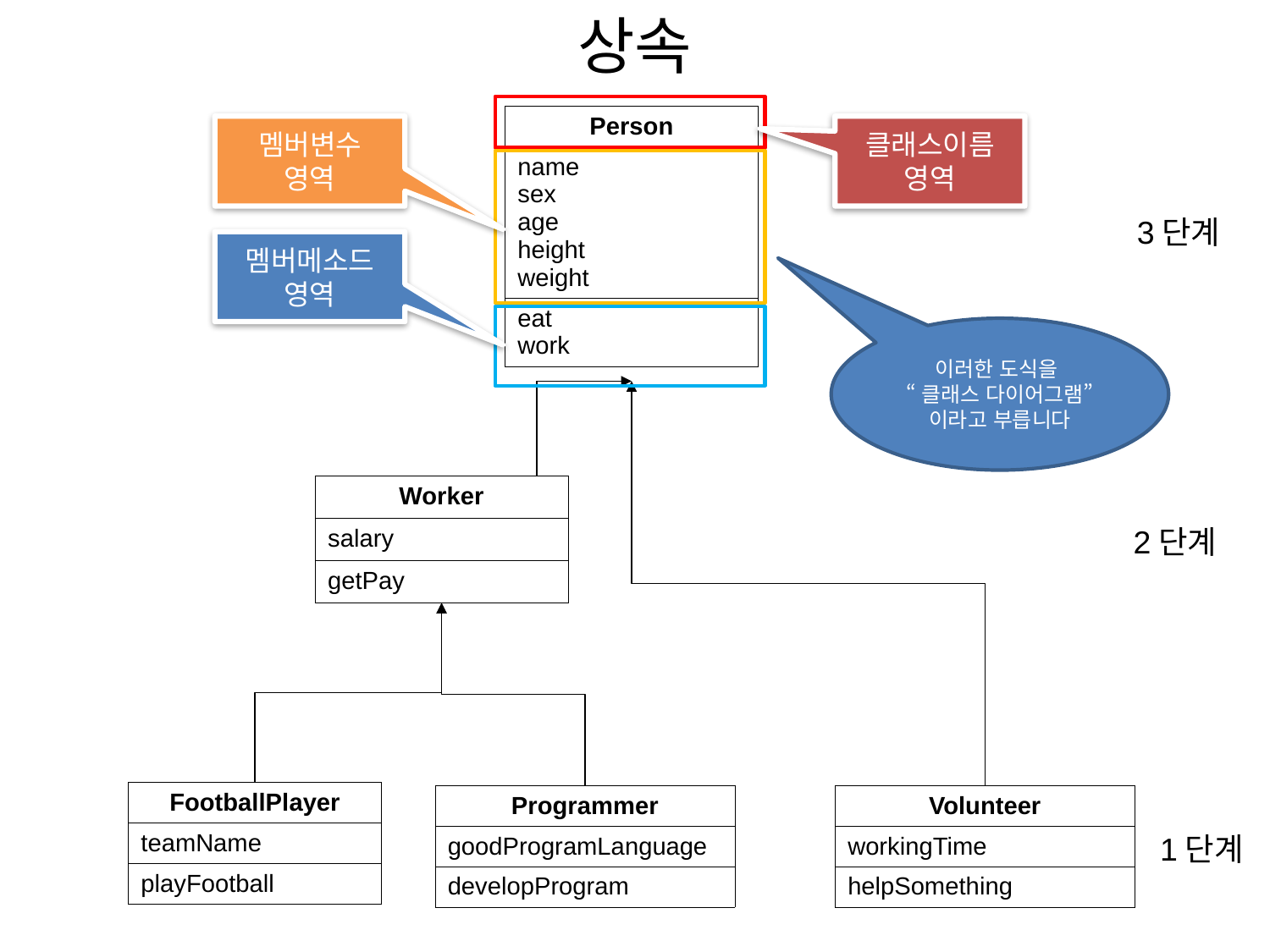

# 상속

| Person |
| --- |
| name sex age height weight |
| eat work |
멤버변수
영역
클래스이름
영역

3단계
멤버메소드
영역

이러한 도식을
“클래스 다이어그램”이라고 부릅니다
| Worker |
| --- |
| salary |
| getPay |
2단계
| FootballPlayer |
| --- |
| teamName |
| playFootball |
| Programmer |
| --- |
| goodProgramLanguage |
| developProgram |
| Volunteer |
| --- |
| workingTime |
| helpSomething |
1단계